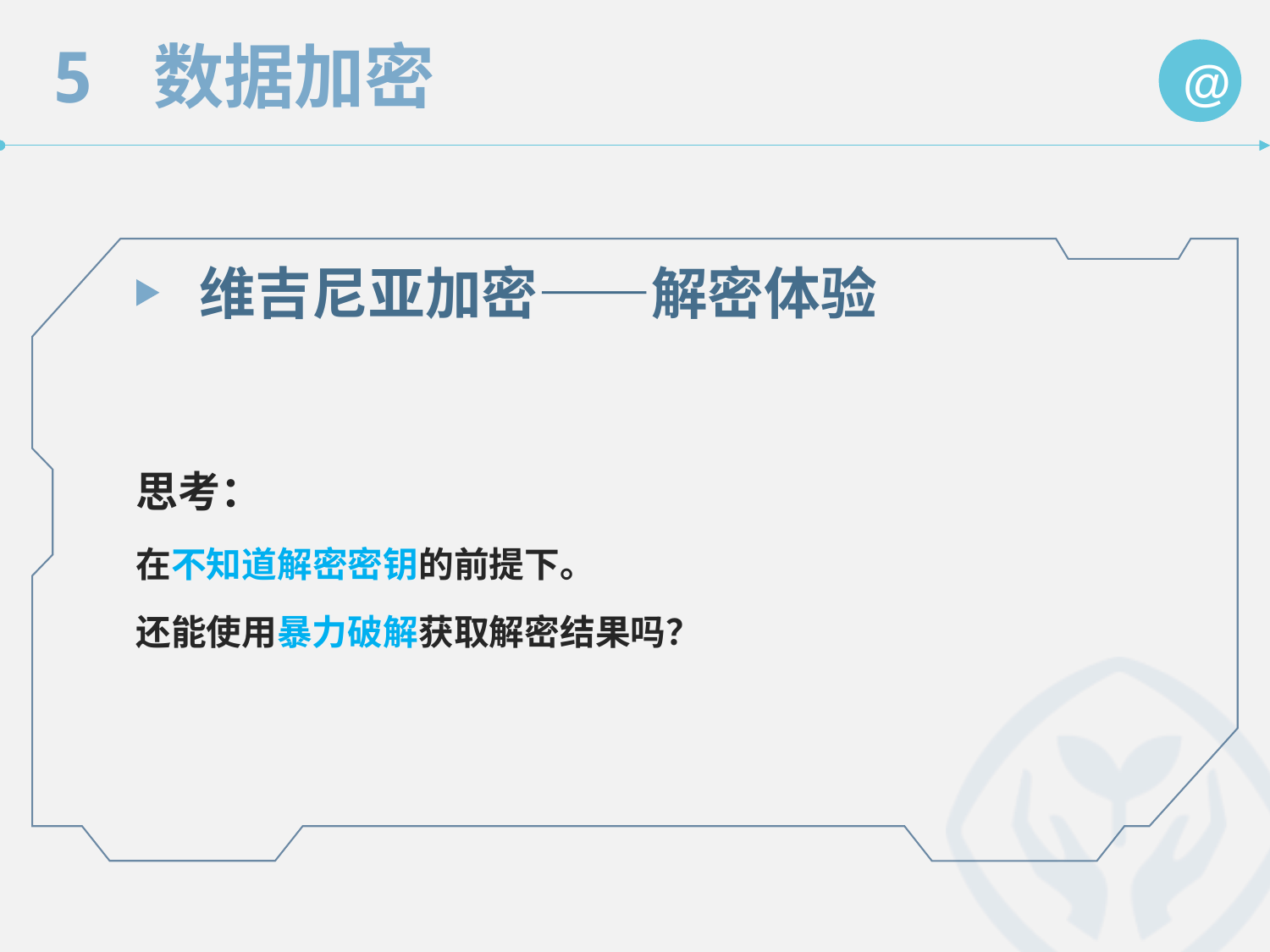

维吉尼亚加密——解密体验

思考：
在不知道解密密钥的前提下。
还能使用暴力破解获取解密结果吗？